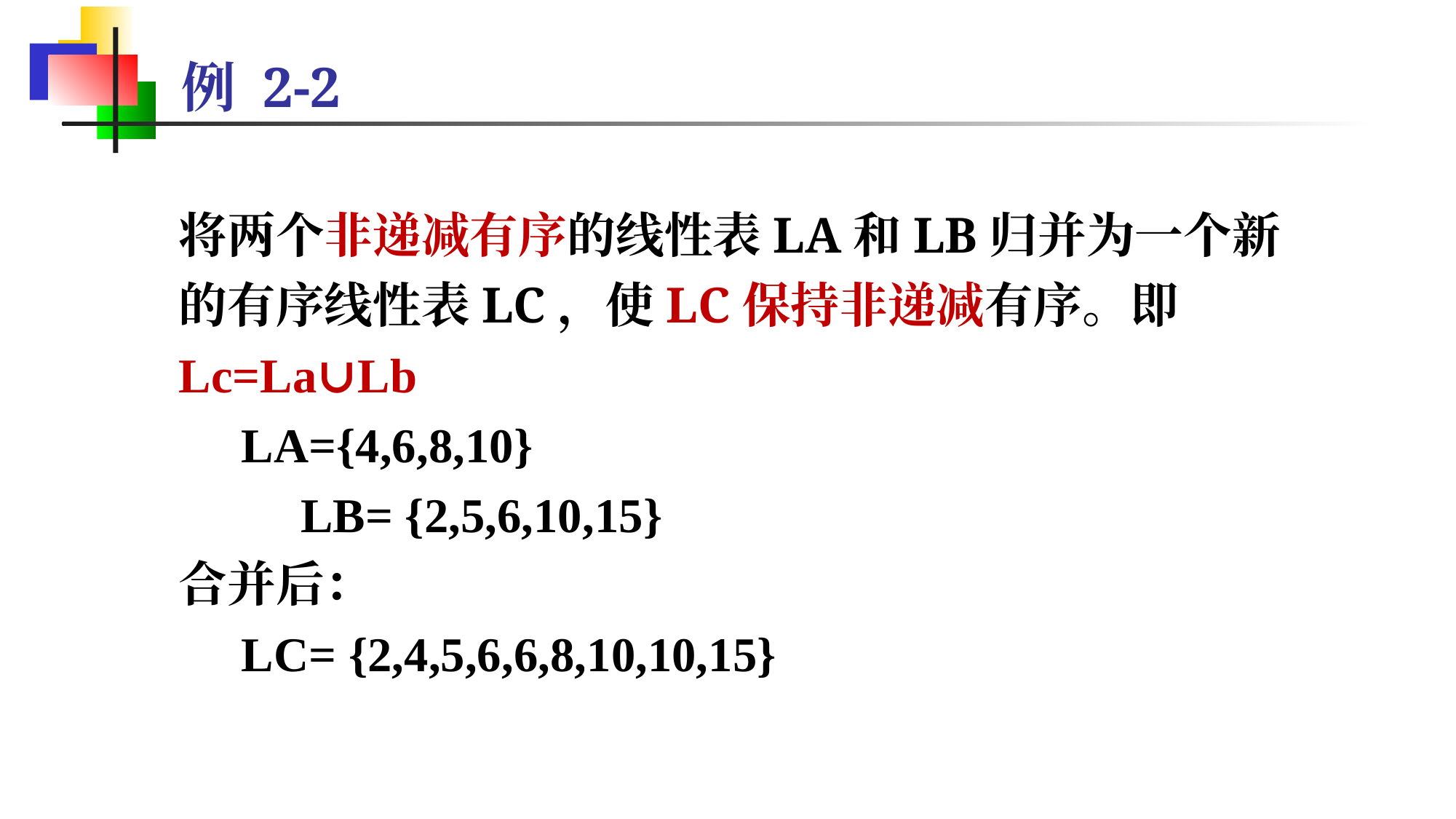

#
例 2-2
将两个非递减有序的线性表LA和LB归并为一个新的有序线性表LC，使LC保持非递减有序。即 Lc=La∪Lb
     LA={4,6,8,10}
          LB= {2,5,6,10,15}
合并后：
     LC= {2,4,5,6,6,8,10,10,15}